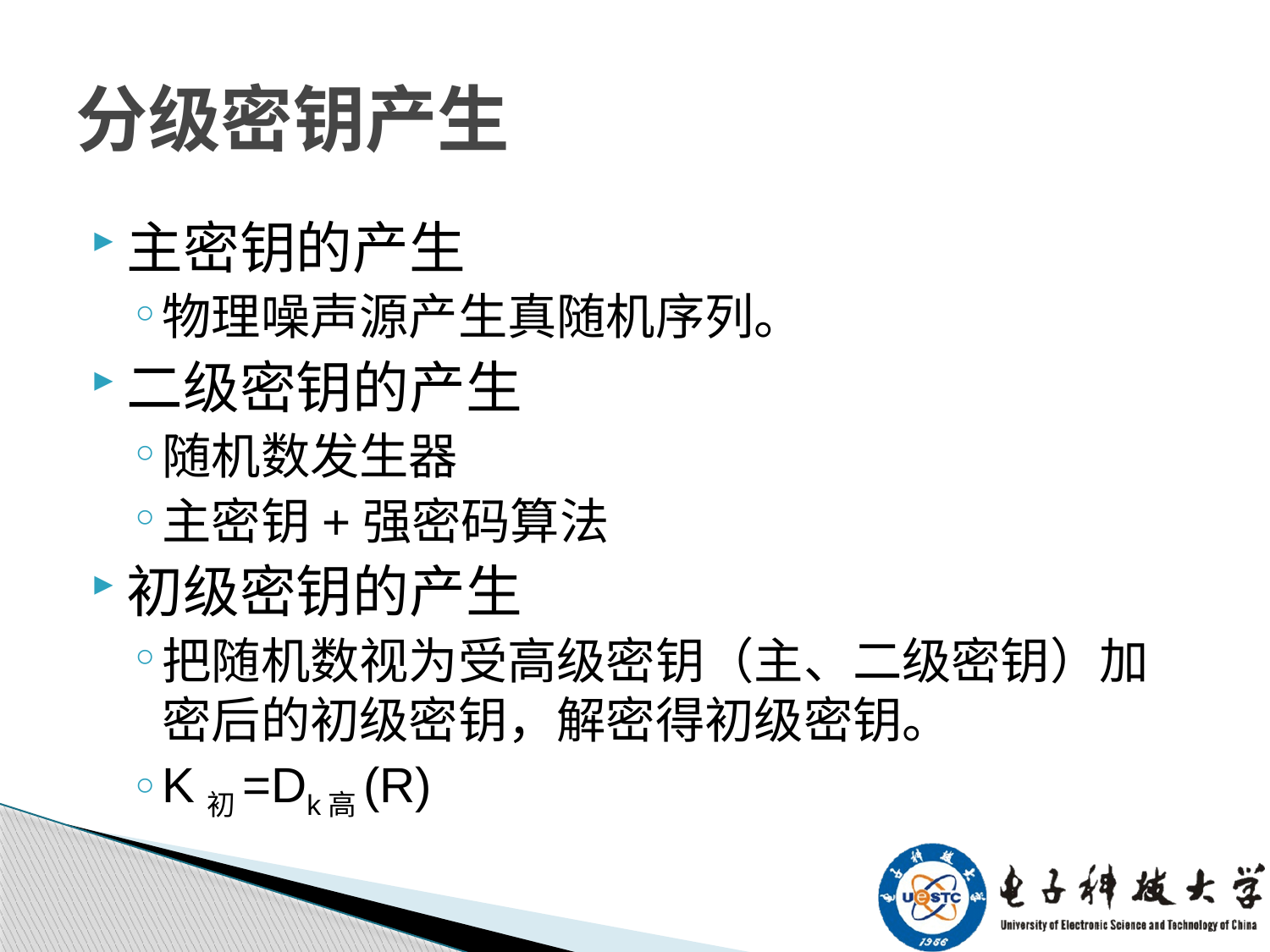

# 分级密钥产生
主密钥的产生
物理噪声源产生真随机序列。
二级密钥的产生
随机数发生器
主密钥+强密码算法
初级密钥的产生
把随机数视为受高级密钥（主、二级密钥）加密后的初级密钥，解密得初级密钥。
K初=Dk高(R)